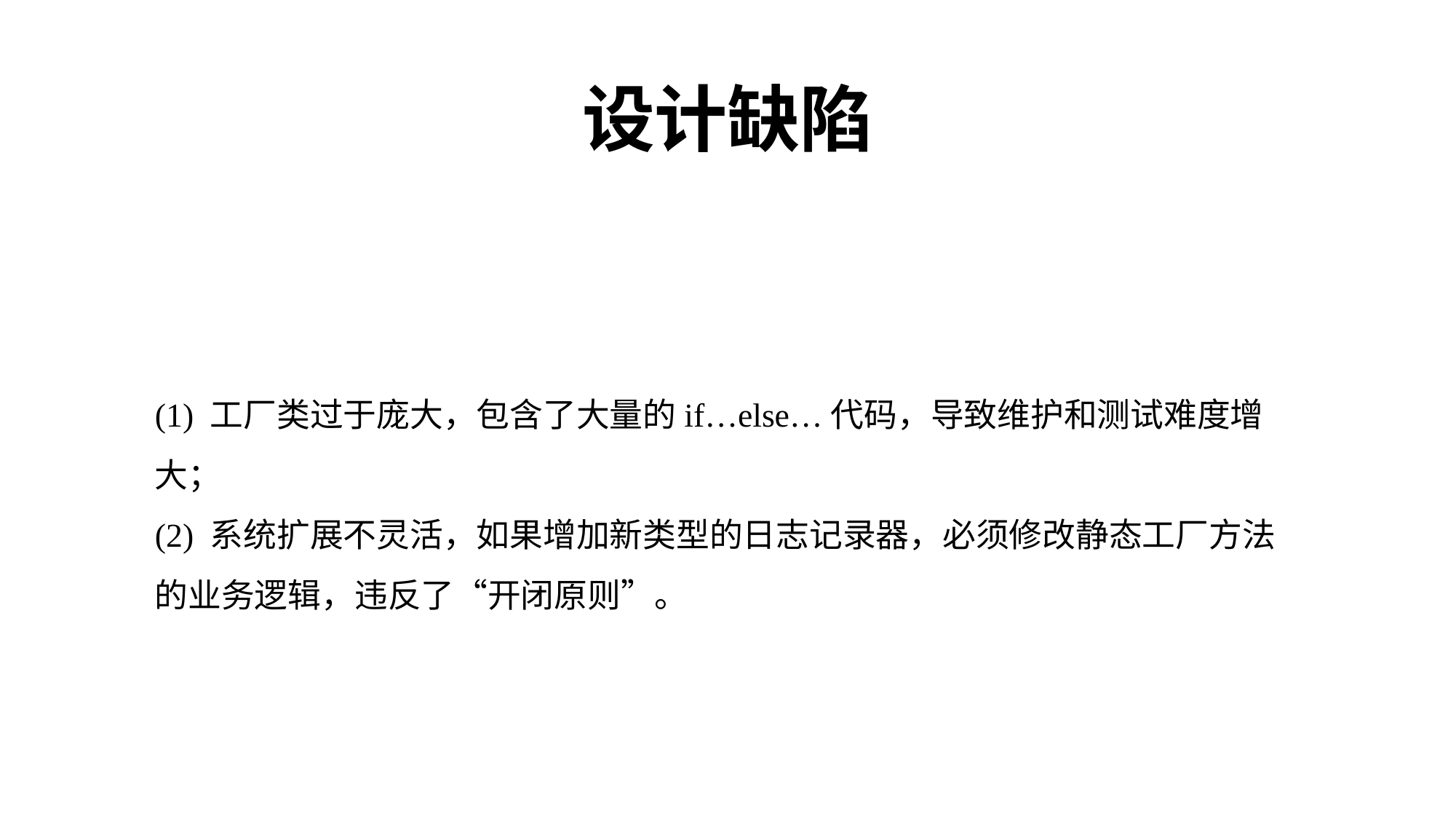

# 设计缺陷
(1) 工厂类过于庞大，包含了大量的if…else…代码，导致维护和测试难度增大；
(2) 系统扩展不灵活，如果增加新类型的日志记录器，必须修改静态工厂方法的业务逻辑，违反了“开闭原则”。